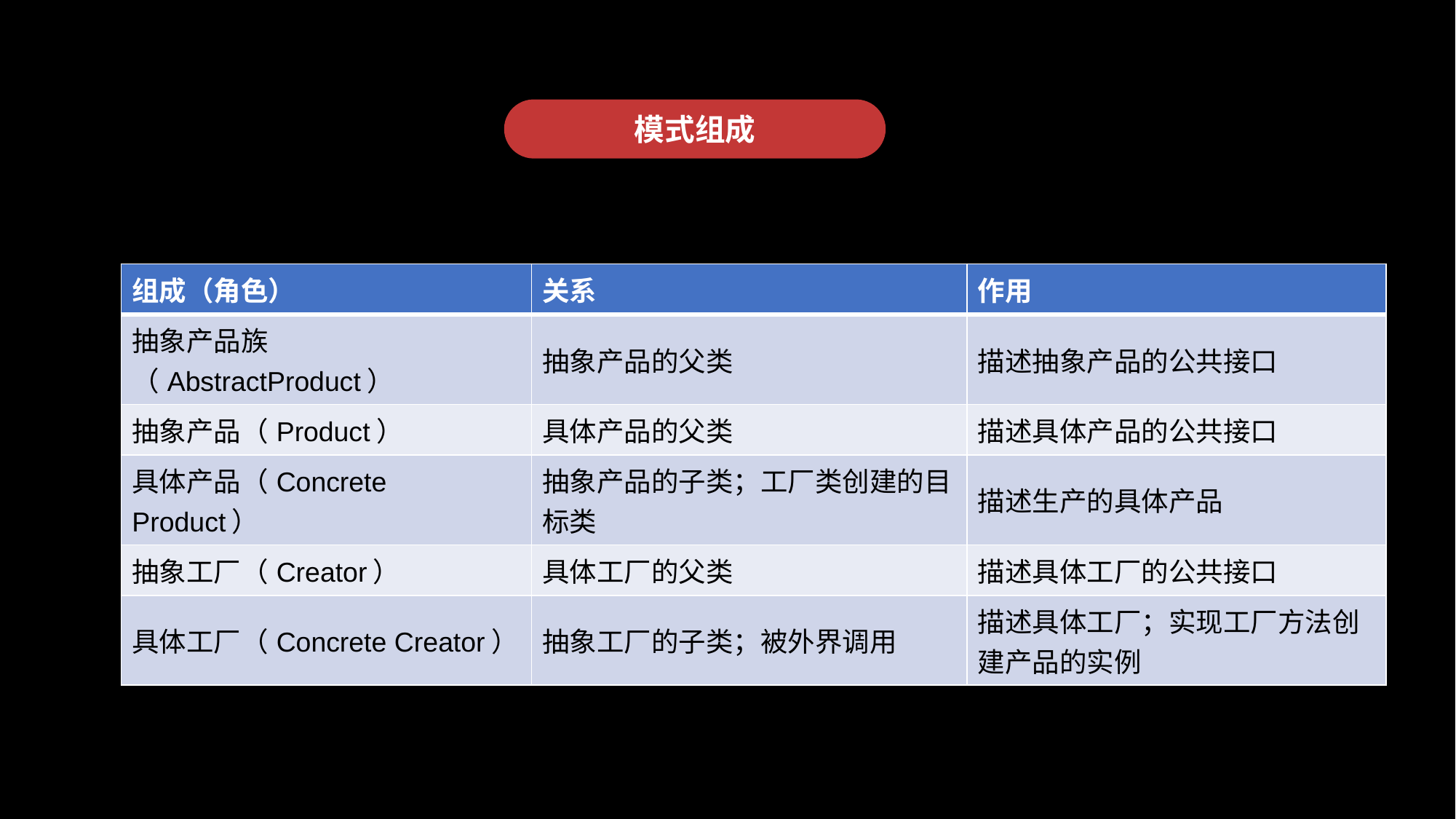

模式组成
| 组成（角色） | 关系 | 作用 |
| --- | --- | --- |
| 抽象产品族（AbstractProduct） | 抽象产品的父类 | 描述抽象产品的公共接口 |
| 抽象产品（Product） | 具体产品的父类 | 描述具体产品的公共接口 |
| 具体产品（Concrete Product） | 抽象产品的子类；工厂类创建的目标类 | 描述生产的具体产品 |
| 抽象工厂（Creator） | 具体工厂的父类 | 描述具体工厂的公共接口 |
| 具体工厂（Concrete Creator） | 抽象工厂的子类；被外界调用 | 描述具体工厂；实现工厂方法创建产品的实例 |